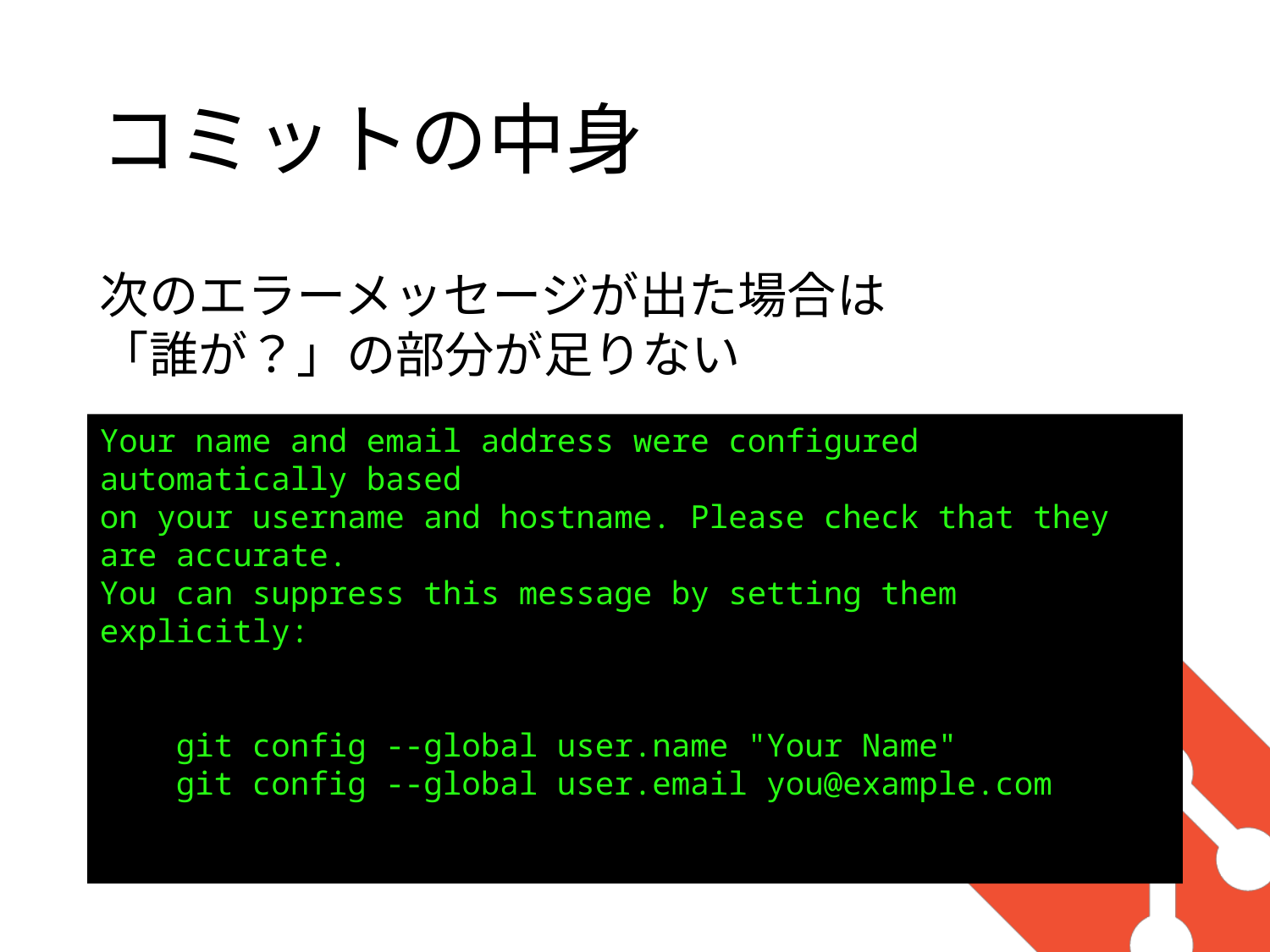

# コミットの中身
次のエラーメッセージが出た場合は
「誰が？」の部分が足りない
Your name and email address were configured automatically based
on your username and hostname. Please check that they are accurate.
You can suppress this message by setting them explicitly:

    git config --global user.name "Your Name"
    git config --global user.email you@example.com